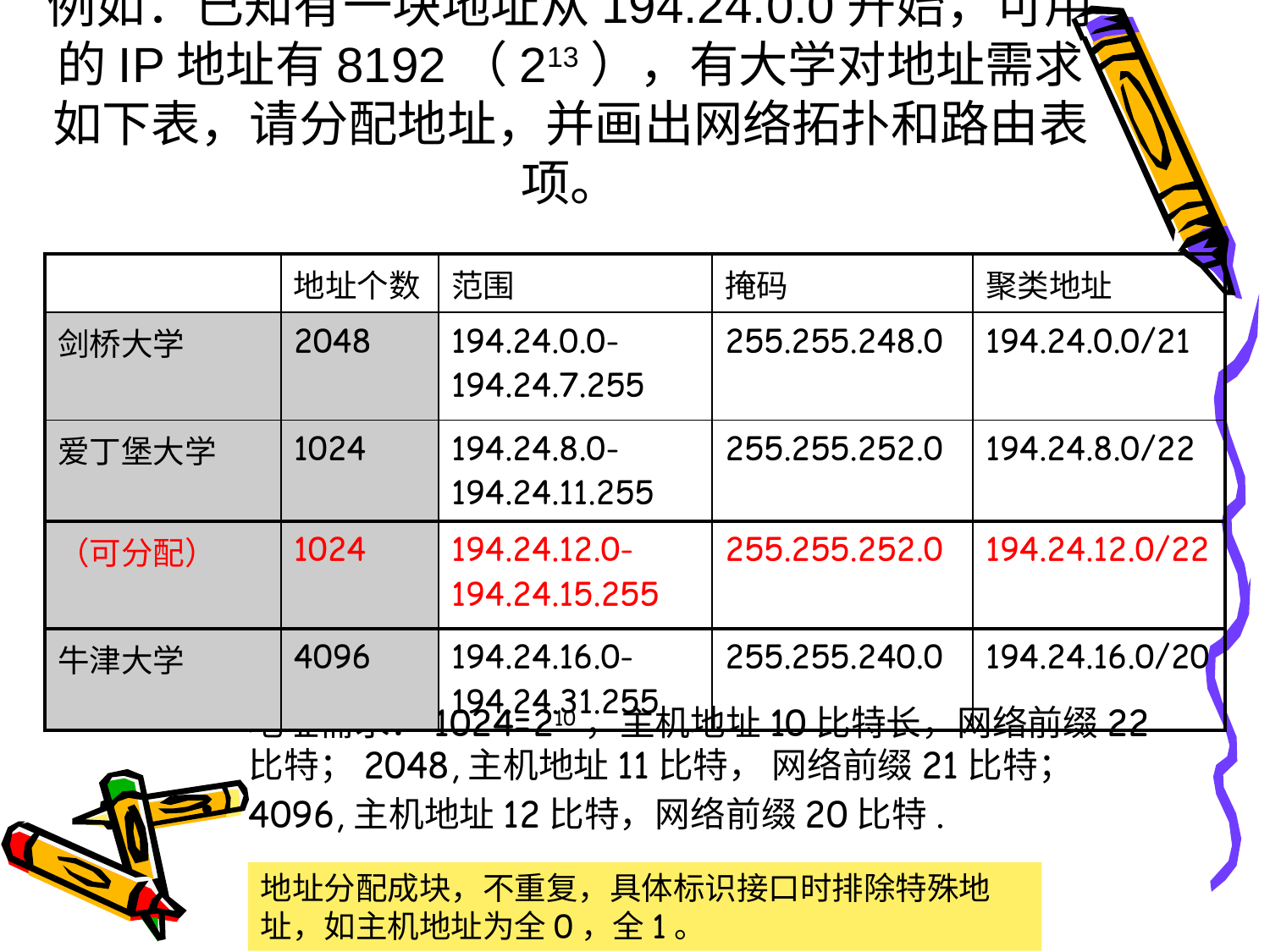

# 例如：已知有一块地址从194.24.0.0开始，可用的IP地址有8192（213），有大学对地址需求如下表，请分配地址，并画出网络拓扑和路由表项。
|  | 地址个数 | 范围 | 掩码 | 聚类地址 |
| --- | --- | --- | --- | --- |
| 剑桥大学 | 2048 | 194.24.0.0-194.24.7.255 | 255.255.248.0 | 194.24.0.0/21 |
| 爱丁堡大学 | 1024 | 194.24.8.0-194.24.11.255 | 255.255.252.0 | 194.24.8.0/22 |
| （可分配） | 1024 | 194.24.12.0-194.24.15.255 | 255.255.252.0 | 194.24.12.0/22 |
| 牛津大学 | 4096 | 194.24.16.0-194.24.31.255 | 255.255.240.0 | 194.24.16.0/20 |
地址需求：1024=210，主机地址10比特长，网络前缀22比特；2048,主机地址11比特， 网络前缀21比特；
4096,主机地址12比特，网络前缀20比特.

地址分配成块，不重复，具体标识接口时排除特殊地址，如主机地址为全0，全1。